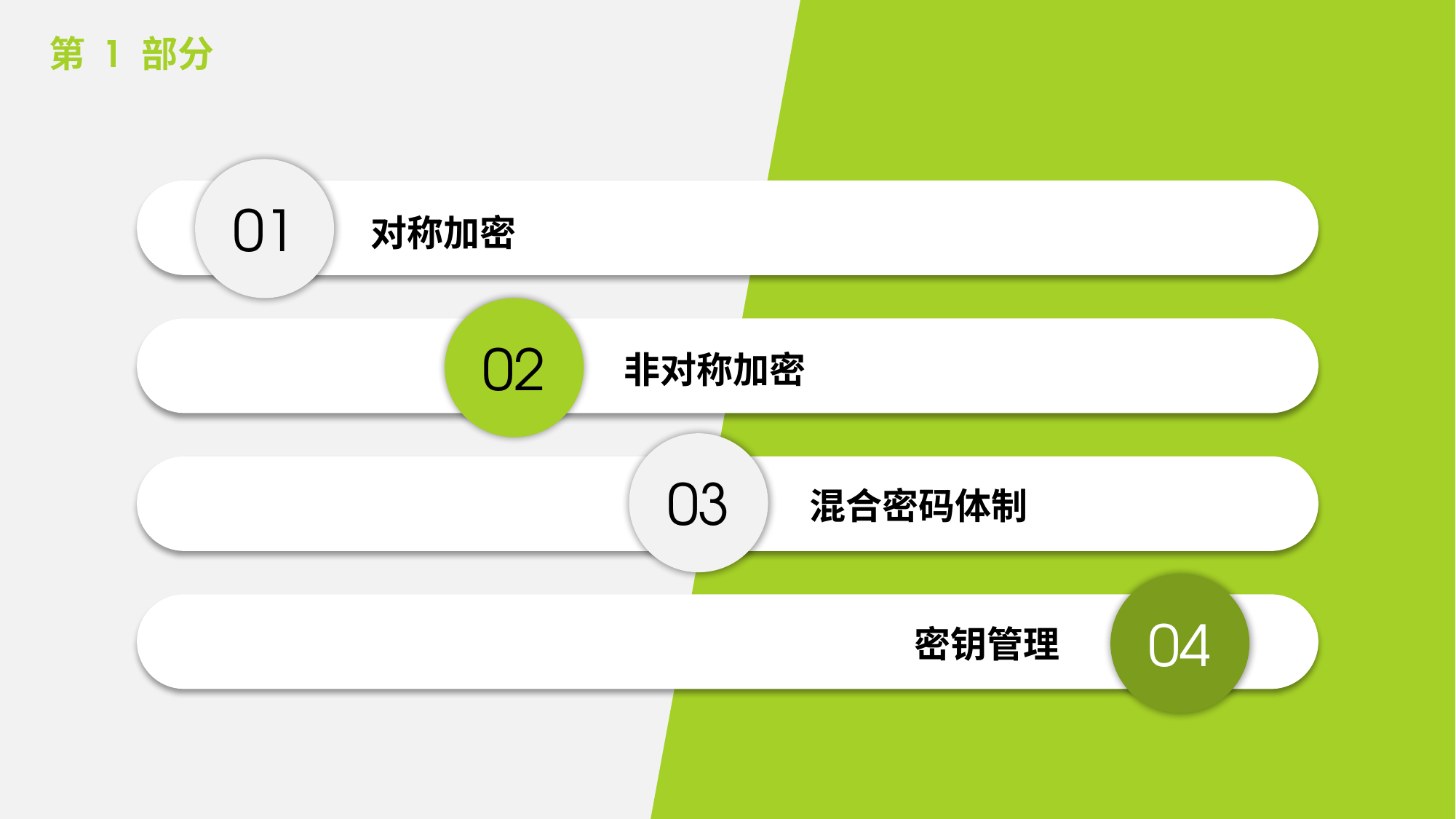

第 1 部分
01

对称加密
02

非对称加密
03

混合密码体制
04

密钥管理